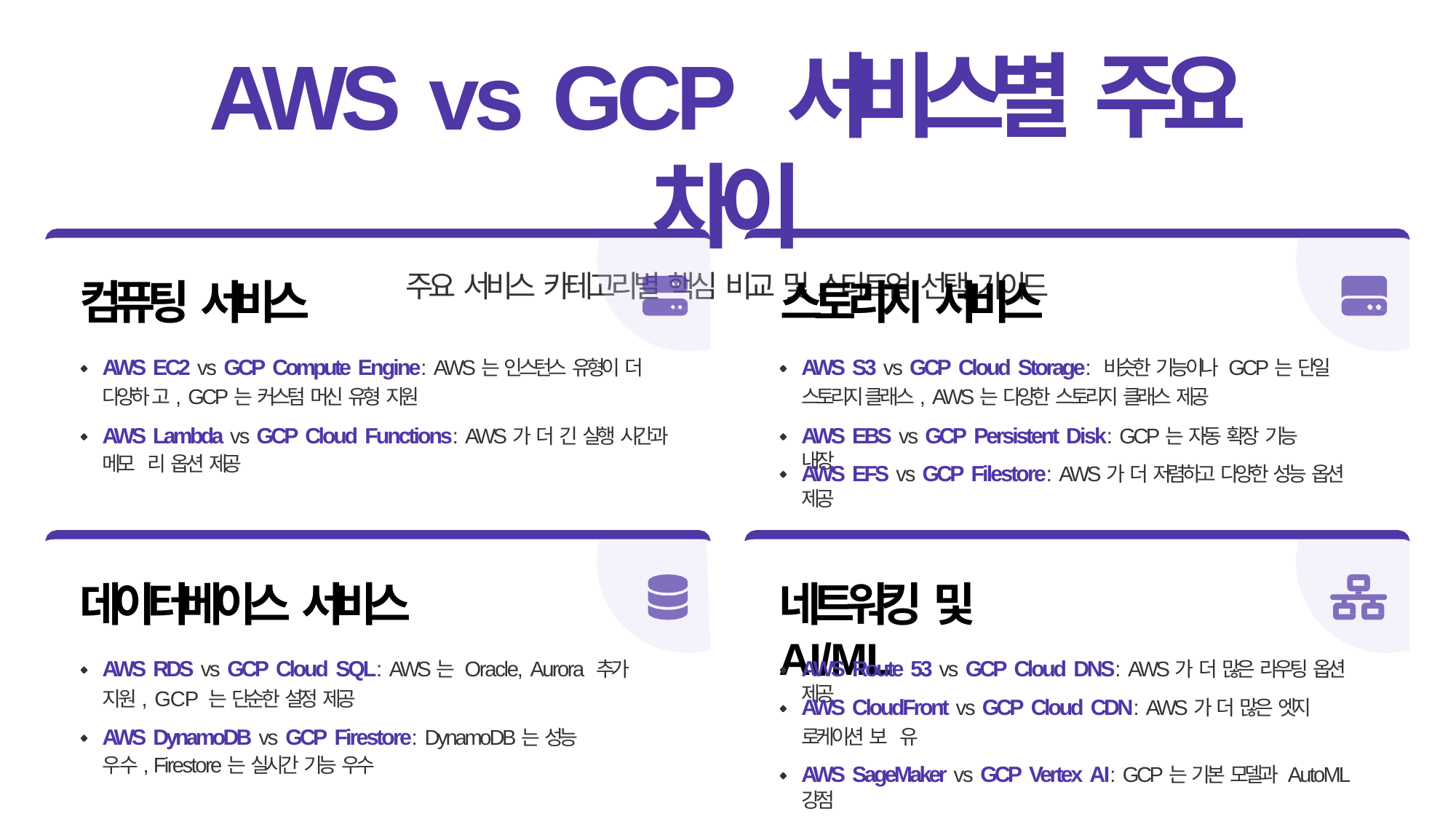

# AWS vs GCP 서비스별 주요 차이
주요 서비스 카테고리별 핵심 비교 및 스타트업 선택 가이드

컴퓨팅 서비스	스토리지 서비스
AWS EC2 vs GCP Compute Engine: AWS는 인스턴스 유형이 더 다양하 고, GCP는 커스텀 머신 유형 지원
AWS S3 vs GCP Cloud Storage: 비슷한 기능이나 GCP는 단일 스토리지 클래스, AWS는 다양한 스토리지 클래스 제공

AWS Lambda vs GCP Cloud Functions: AWS가 더 긴 실행 시간과 메모 리 옵션 제공
AWS EBS vs GCP Persistent Disk: GCP는 자동 확장 기능 내장

AWS EFS vs GCP Filestore: AWS가 더 저렴하고 다양한 성능 옵션 제공

데이터베이스 서비스
네트워킹 및 AI/ML
AWS RDS vs GCP Cloud SQL: AWS는 Oracle, Aurora 추가 지원, GCP 는 단순한 설정 제공
AWS Route 53 vs GCP Cloud DNS: AWS가 더 많은 라우팅 옵션 제공

AWS CloudFront vs GCP Cloud CDN: AWS가 더 많은 엣지 로케이션 보 유

AWS DynamoDB vs GCP Firestore: DynamoDB는 성능 우수, Firestore는 실시간 기능 우수

AWS SageMaker vs GCP Vertex AI: GCP는 기본 모델과 AutoML 강점